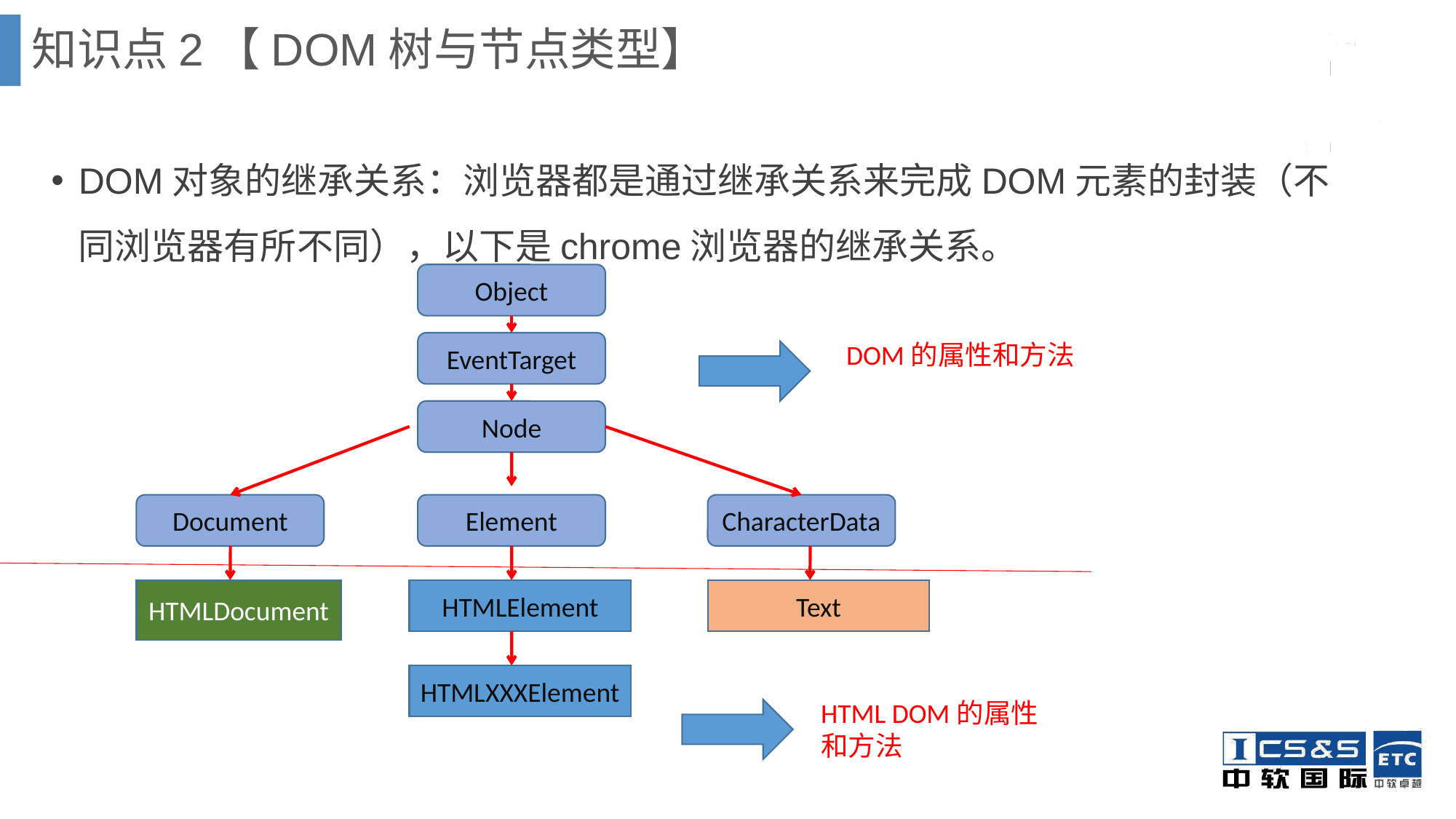

知识点2【DOM树与节点类型】
DOM对象的继承关系：浏览器都是通过继承关系来完成DOM元素的封装（不同浏览器有所不同），以下是chrome浏览器的继承关系。
Object
EventTarget
DOM的属性和方法

Node
Document
Element
CharacterData
HTMLDocument
HTMLElement
Text
HTMLXXXElement
HTML DOM的属性和方法